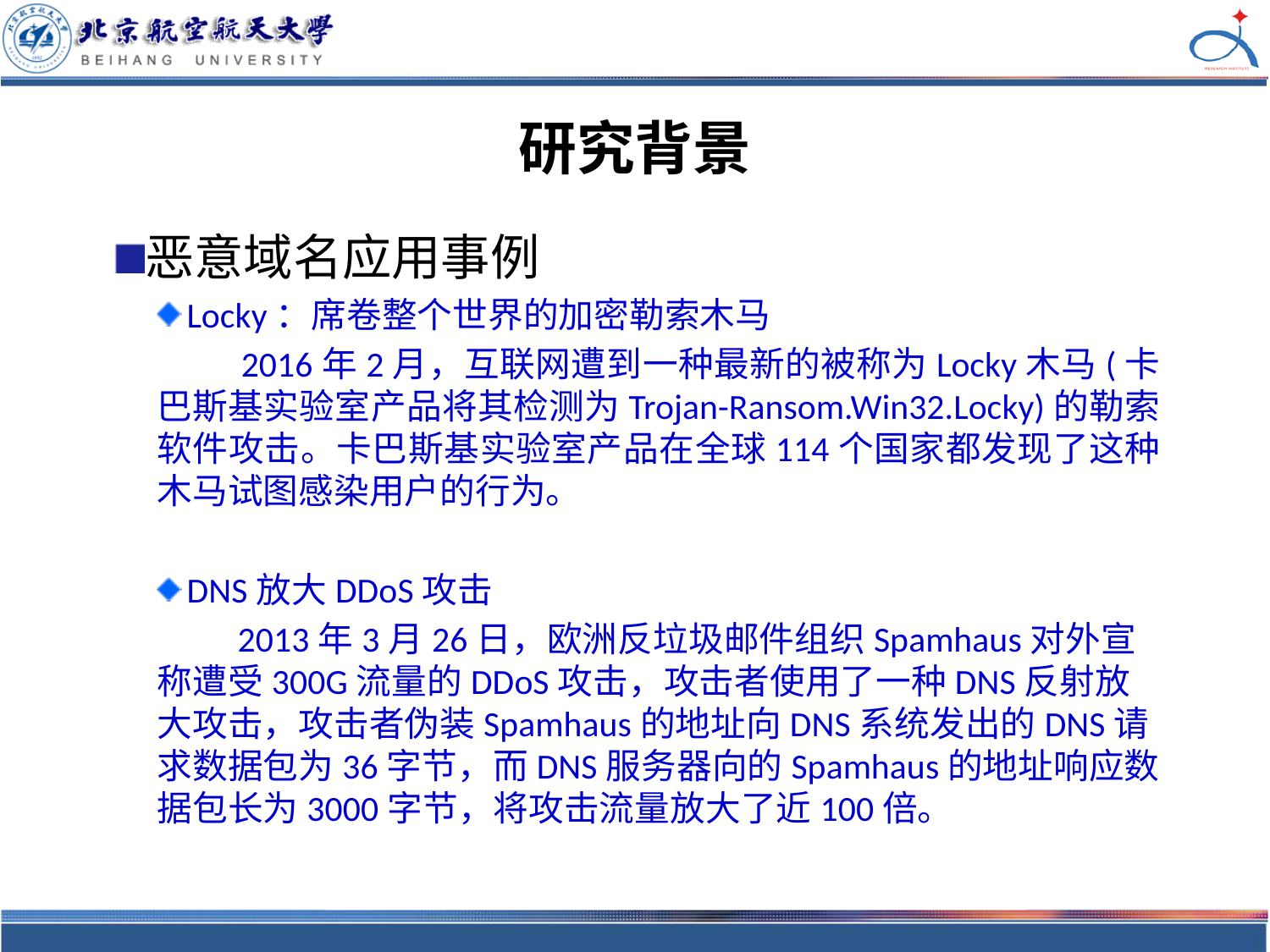

# 研究背景
恶意域名应用事例
Locky：席卷整个世界的加密勒索木马
          2016年2月，互联网遭到一种最新的被称为Locky木马(卡巴斯基实验室产品将其检测为Trojan-Ransom.Win32.Locky)的勒索软件攻击。卡巴斯基实验室产品在全球114个国家都发现了这种木马试图感染用户的行为。

DNS放大DDoS攻击
          2013年3月26日，欧洲反垃圾邮件组织Spamhaus对外宣称遭受300G流量的DDoS攻击，攻击者使用了一种DNS反射放大攻击，攻击者伪装Spamhaus的地址向DNS系统发出的DNS请求数据包为36字节，而DNS服务器向的Spamhaus的地址响应数据包长为3000字节，将攻击流量放大了近100倍。